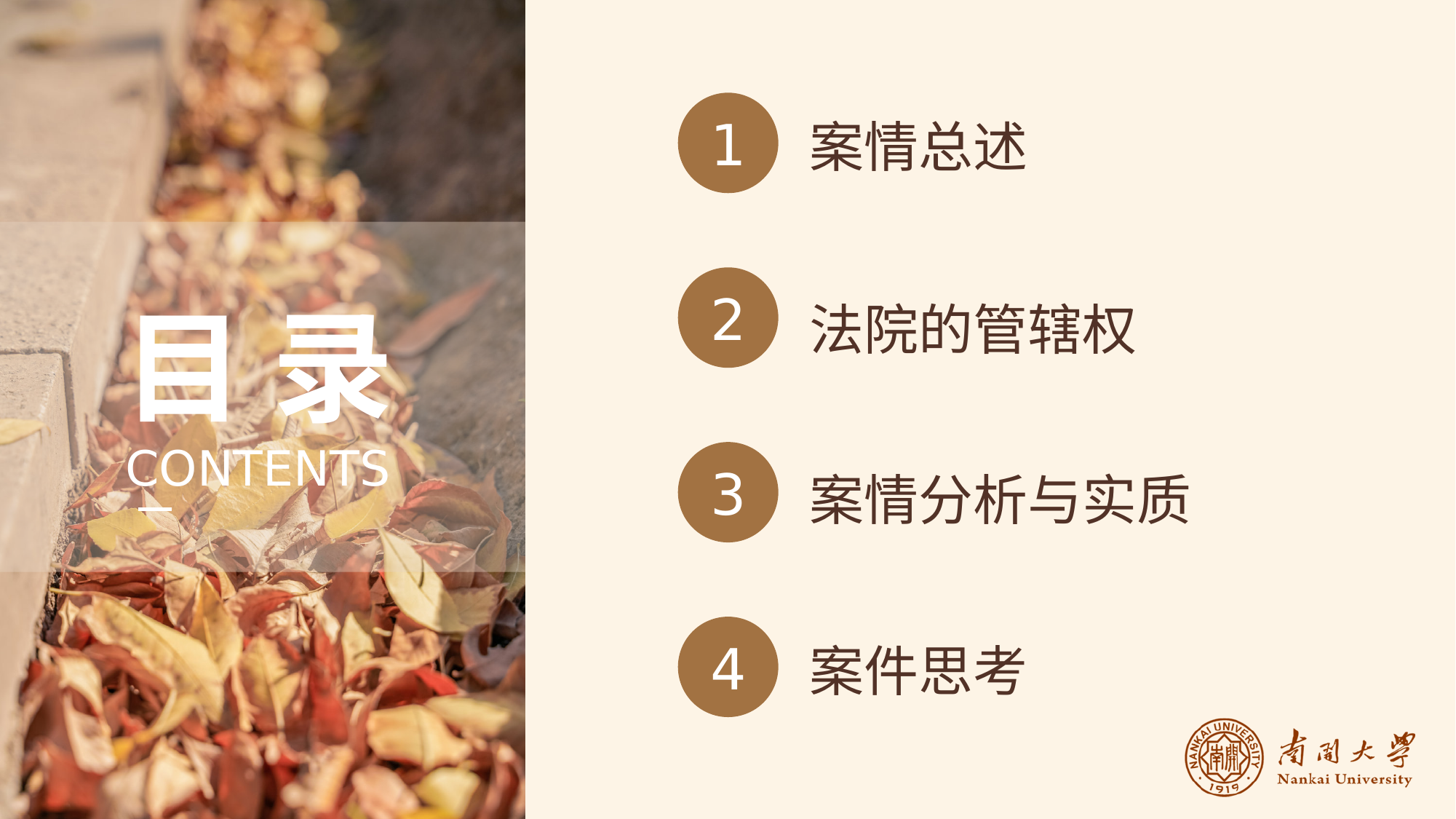

1
案情总述

2
目 录
法院的管辖权
CONTENTS
3
案情分析与实质
4
案件思考